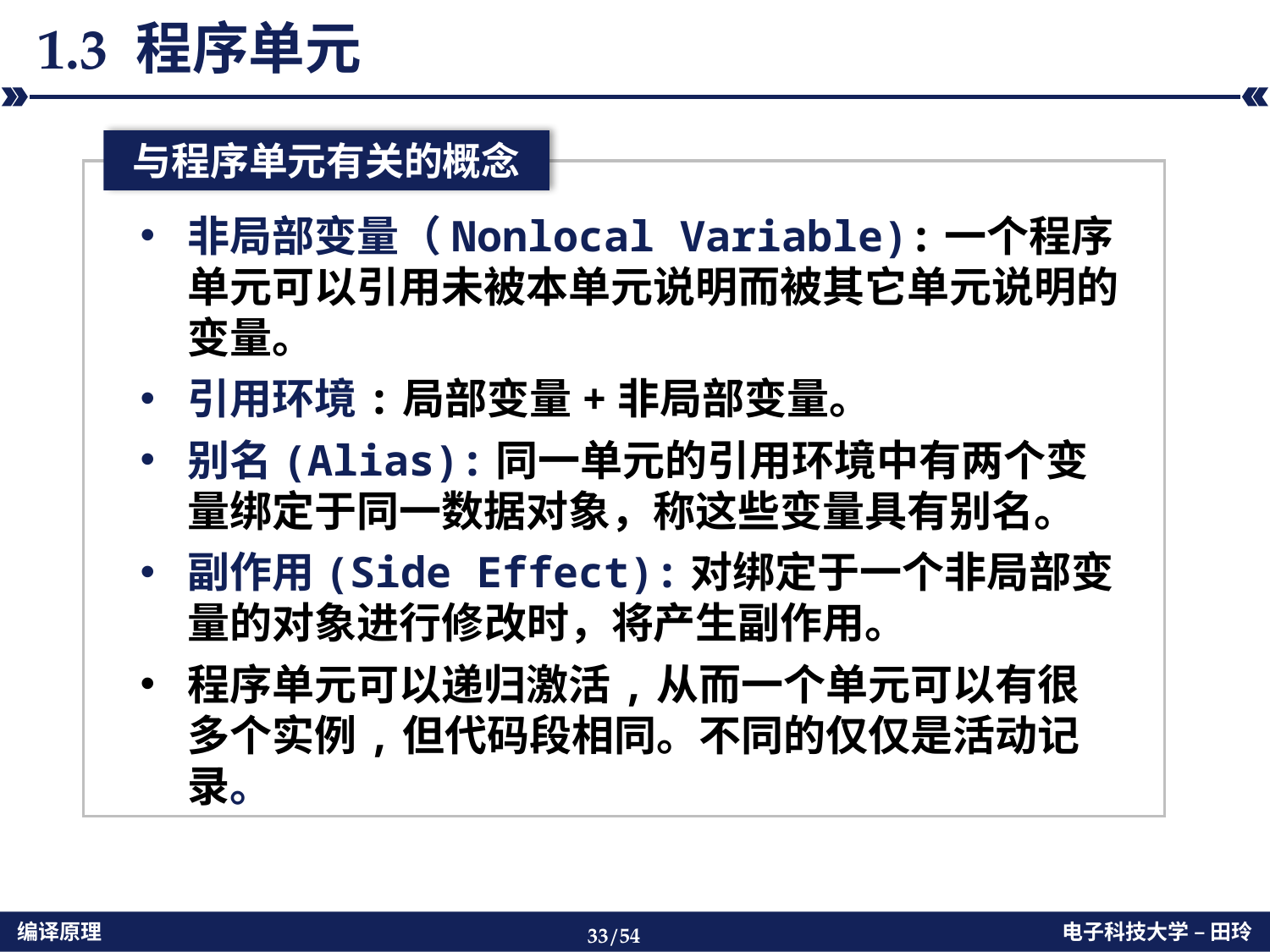

# 1.3 程序单元
与程序单元有关的概念

非局部变量（Nonlocal Variable):一个程序单元可以引用未被本单元说明而被其它单元说明的变量。
引用环境:局部变量+非局部变量。
别名(Alias):同一单元的引用环境中有两个变量绑定于同一数据对象，称这些变量具有别名。
副作用(Side Effect):对绑定于一个非局部变量的对象进行修改时，将产生副作用。
程序单元可以递归激活,从而一个单元可以有很多个实例,但代码段相同。不同的仅仅是活动记录。